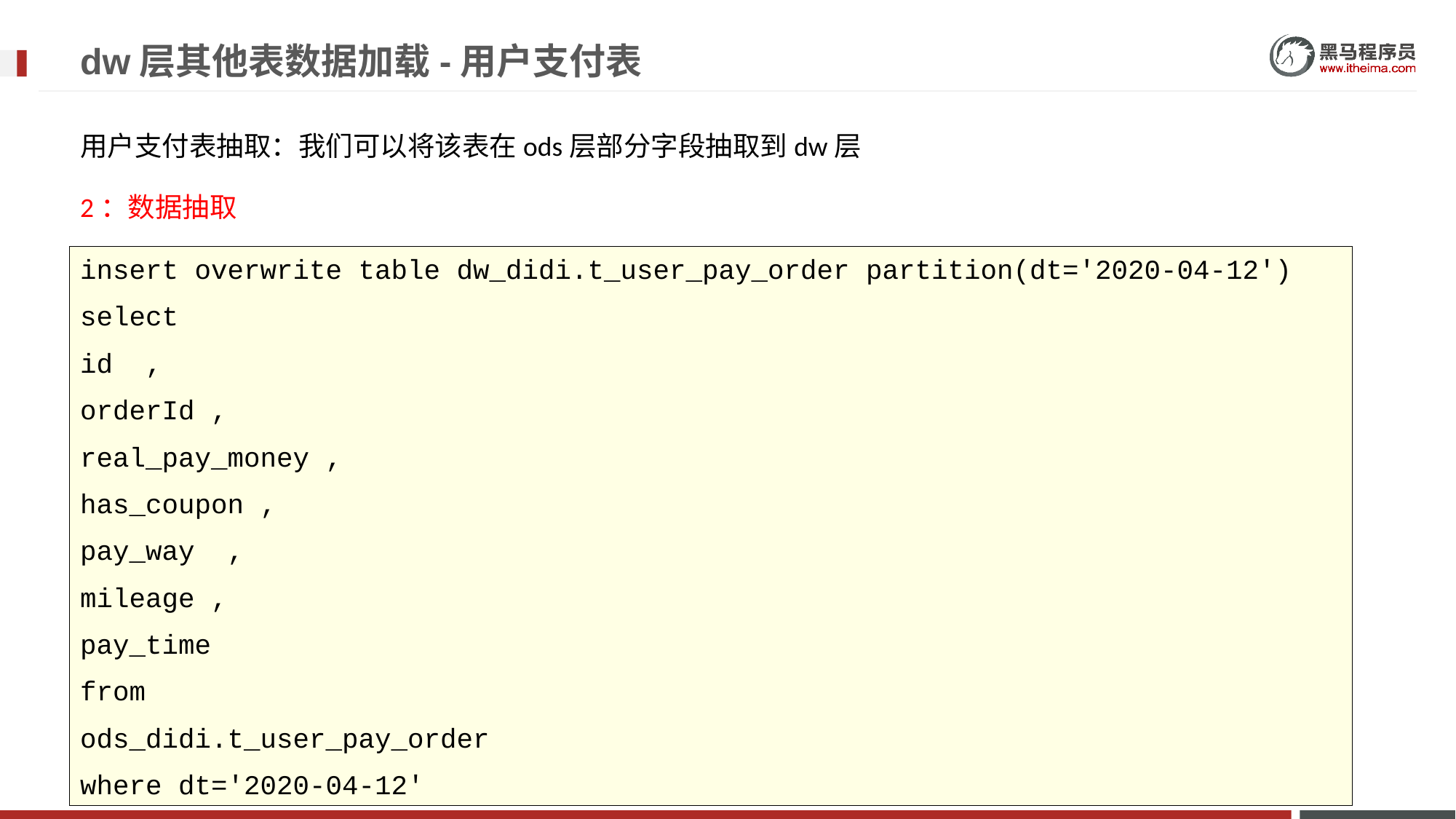

# dw层其他表数据加载-用户支付表
用户支付表抽取：我们可以将该表在ods层部分字段抽取到dw层
2：数据抽取
insert overwrite table dw_didi.t_user_pay_order partition(dt='2020-04-12')
select
id  ,
orderId ,
real_pay_money ,
has_coupon ,
pay_way  ,
mileage ,
pay_time
from
ods_didi.t_user_pay_order
where dt='2020-04-12'